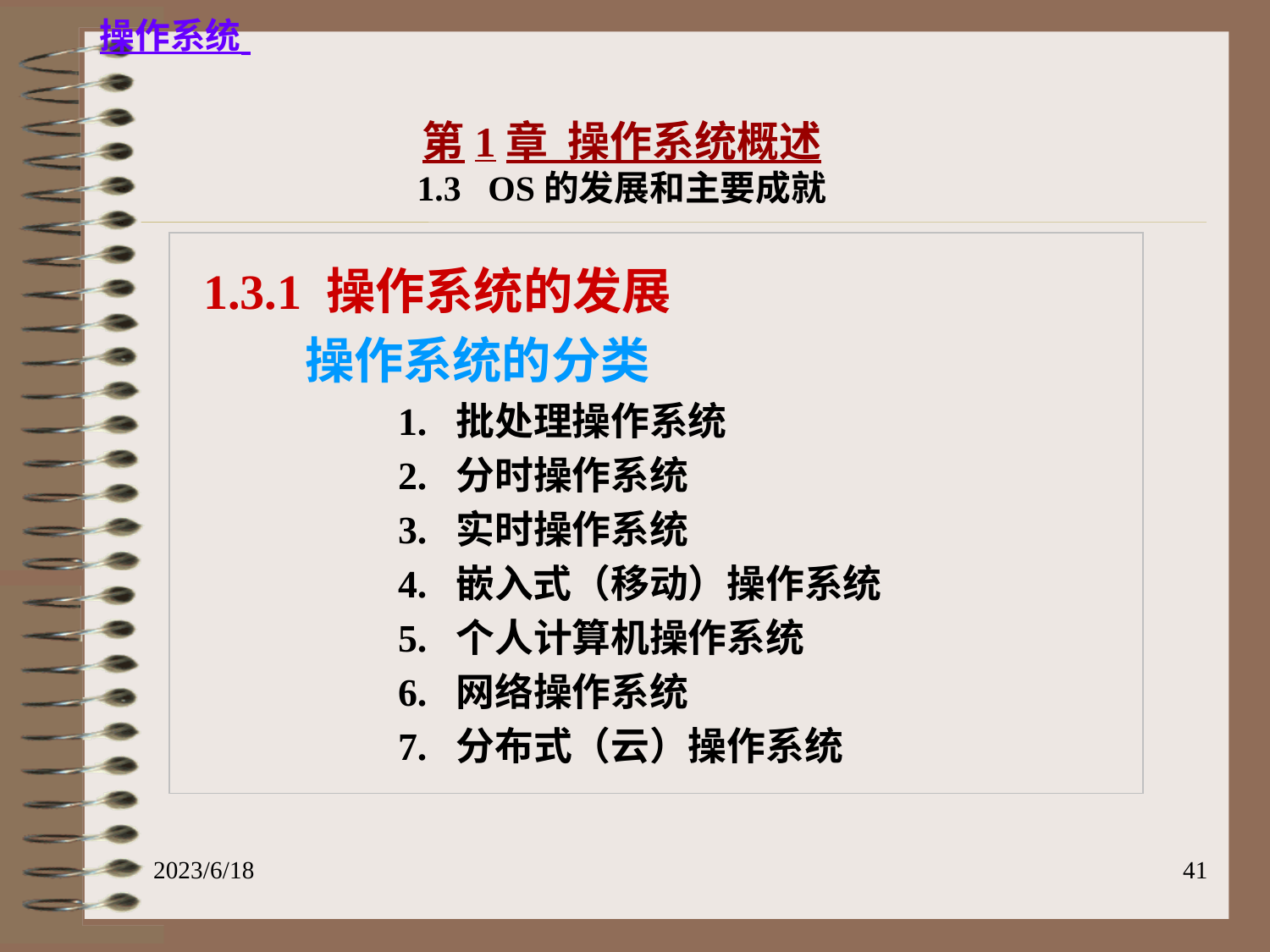

第1章  操作系统概述
1.3   OS的发展和主要成就

1.3.1 操作系统的发展
        操作系统的分类
                    1.  批处理操作系统
                    2.  分时操作系统
                    3.  实时操作系统
                    4.  嵌入式（移动）操作系统
                    5.  个人计算机操作系统
                    6.  网络操作系统
                    7.  分布式（云）操作系统
2023/6/18
41